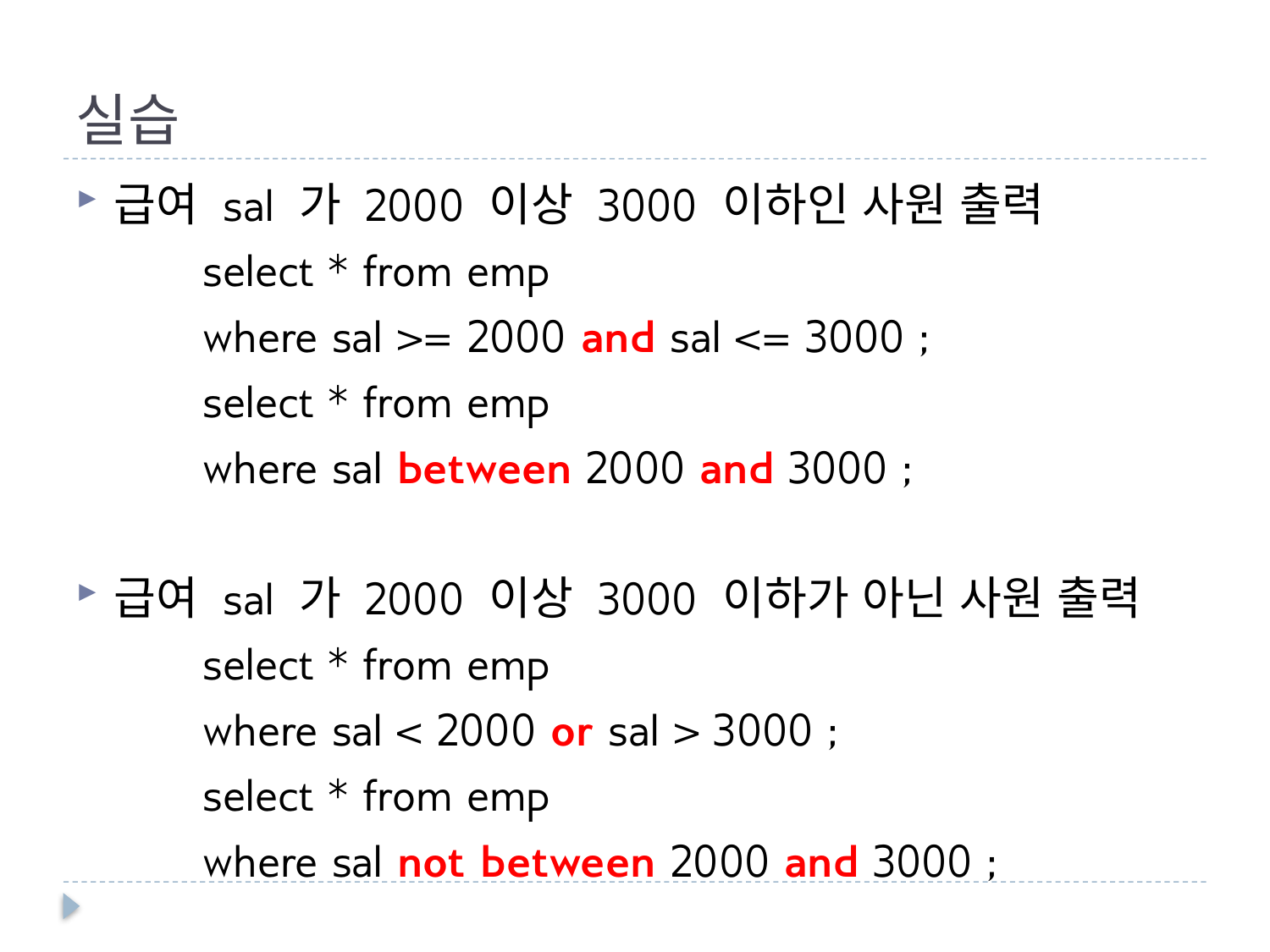

# 실습
급여 sal 가 2000 이상 3000 이하인 사원 출력
	select * from emp
	where sal >= 2000 and sal <= 3000 ;
	select * from emp
	where sal between 2000 and 3000 ;

급여 sal 가 2000 이상 3000 이하가 아닌 사원 출력
	select * from emp
	where sal < 2000 or sal > 3000 ;
	select * from emp
	where sal not between 2000 and 3000 ;